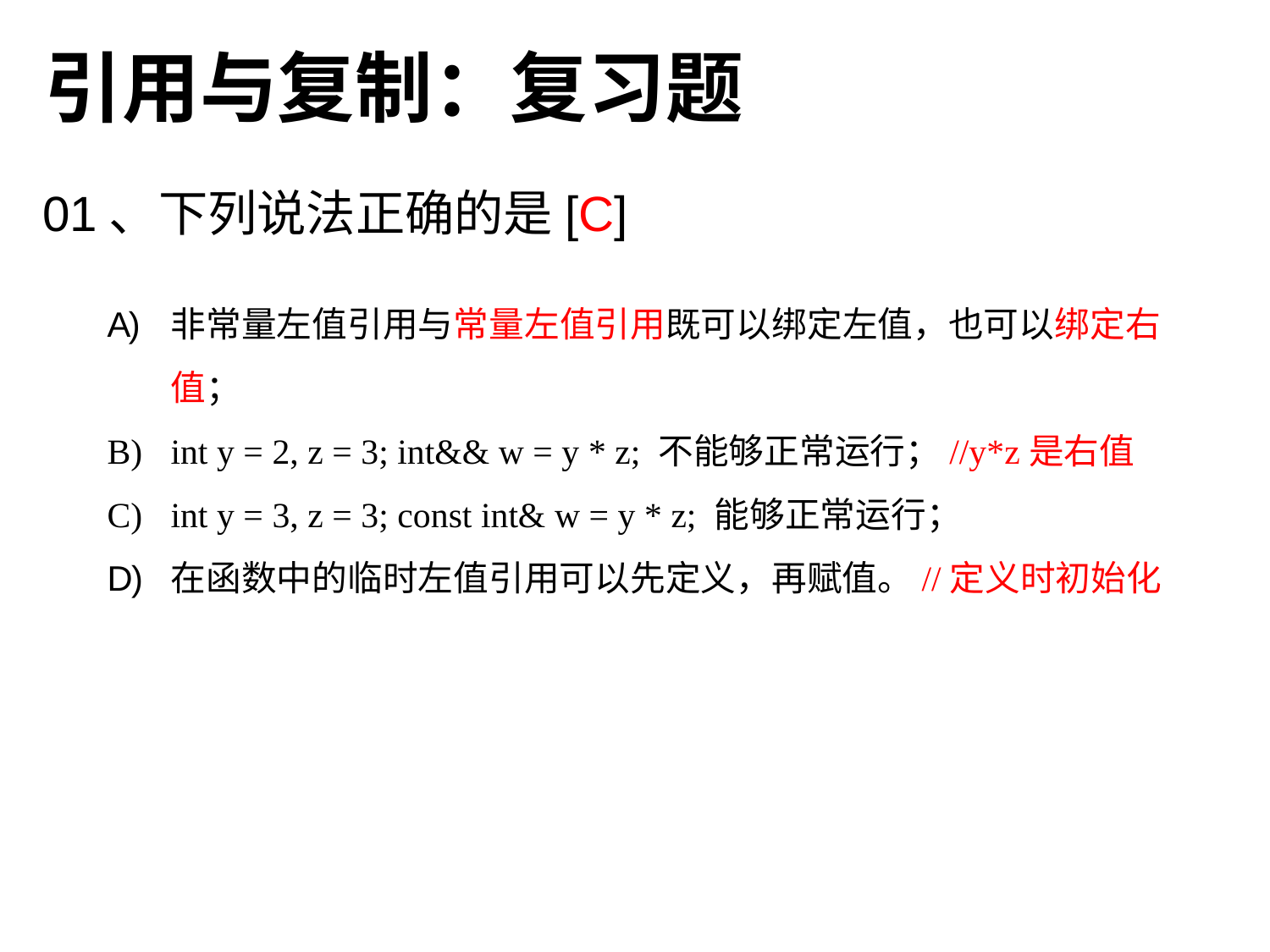

引用与复制：复习题
01、下列说法正确的是[C]
非常量左值引用与常量左值引用既可以绑定左值，也可以绑定右值；
int y = 2, z = 3; int&& w = y * z; 不能够正常运行；//y*z是右值
int y = 3, z = 3; const int& w = y * z; 能够正常运行；
在函数中的临时左值引用可以先定义，再赋值。//定义时初始化